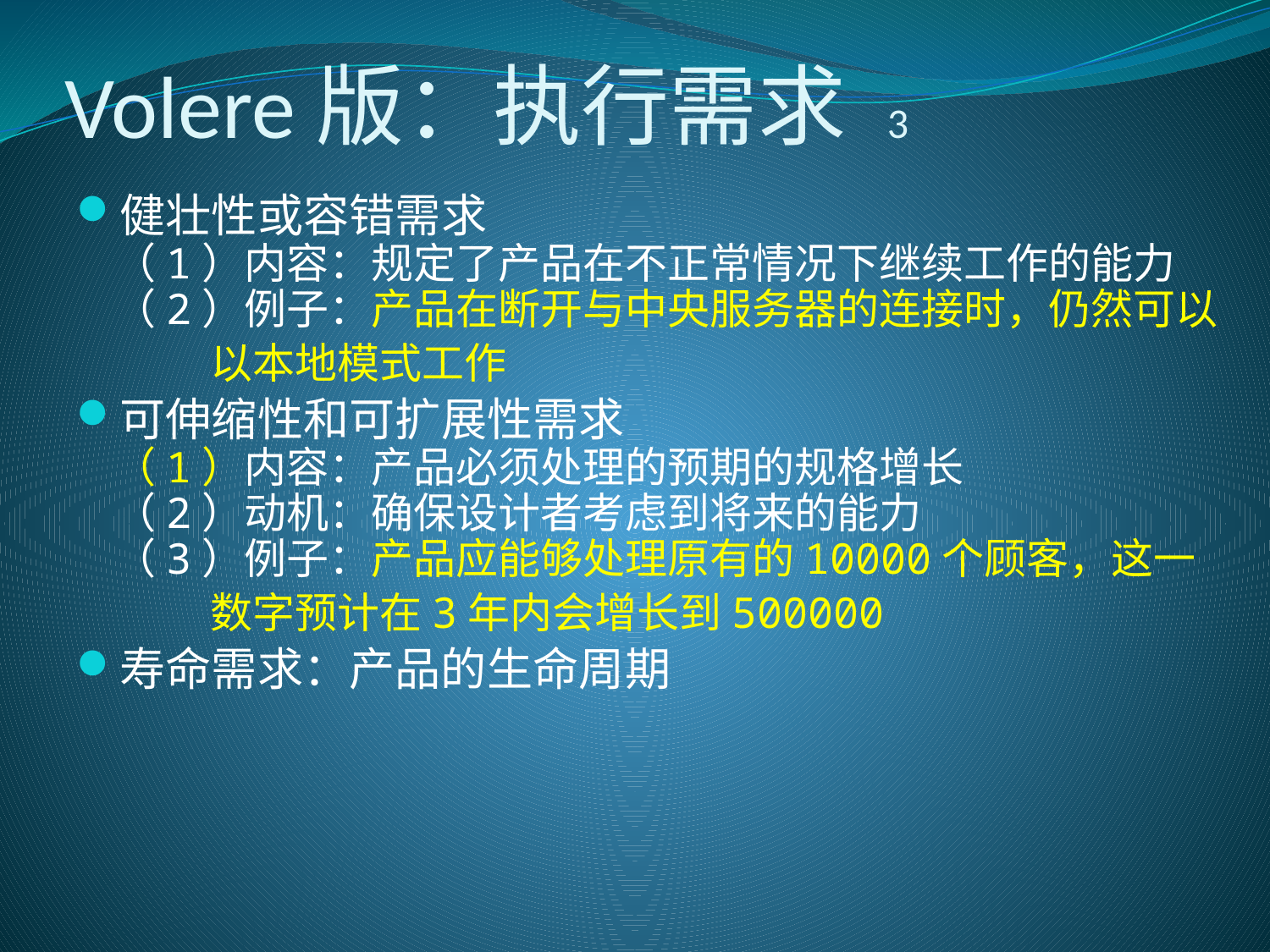

# Volere版：执行需求 3
健壮性或容错需求
（1）内容：规定了产品在不正常情况下继续工作的能力
（2）例子：产品在断开与中央服务器的连接时，仍然可以
             以本地模式工作
可伸缩性和可扩展性需求
（1）内容：产品必须处理的预期的规格增长
（2）动机：确保设计者考虑到将来的能力
（3）例子：产品应能够处理原有的10000个顾客，这一
             数字预计在3年内会增长到500000
寿命需求：产品的生命周期